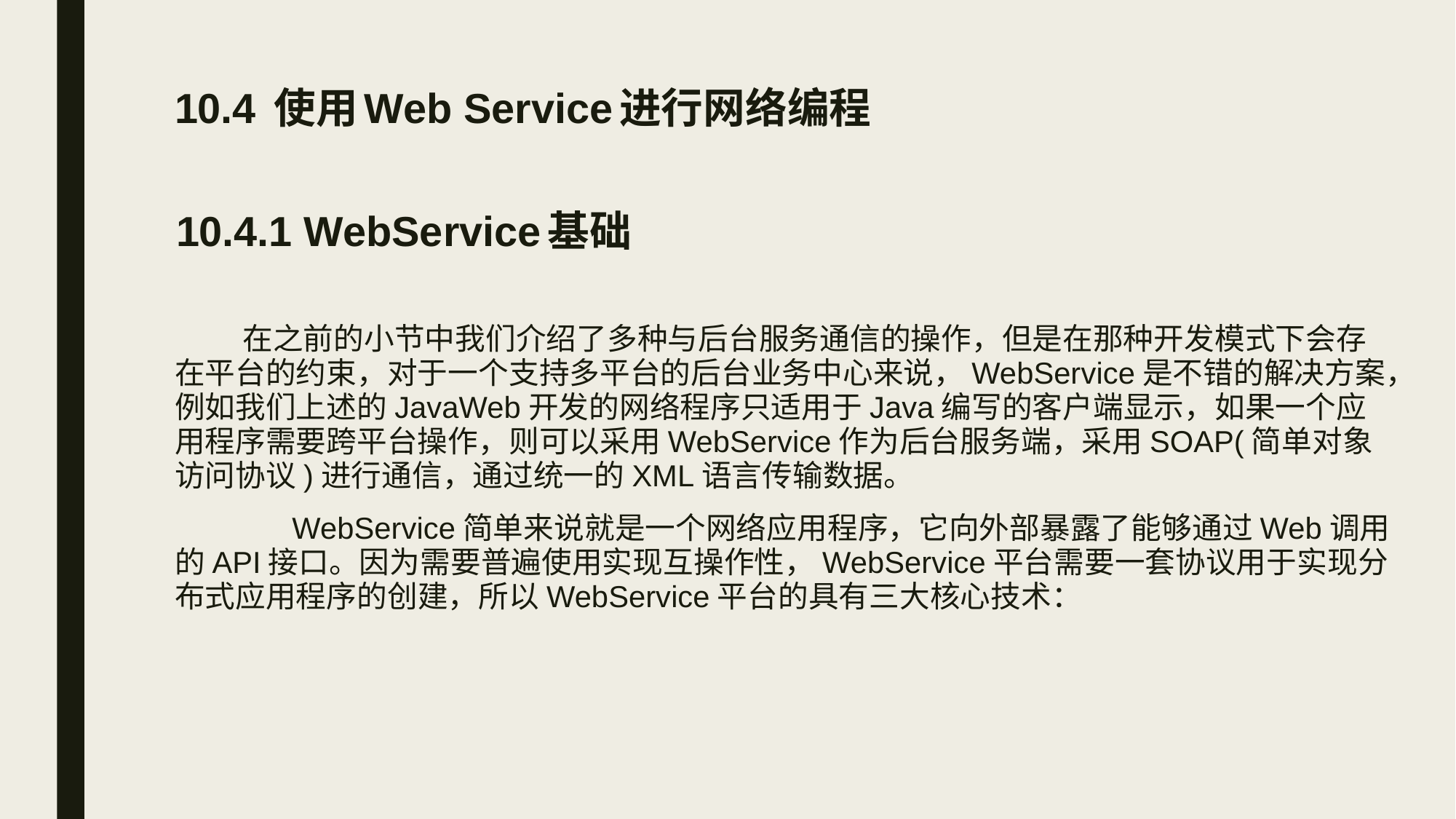

# 10.4 使用Web Service进行网络编程
10.4.1 WebService基础
         在之前的小节中我们介绍了多种与后台服务通信的操作，但是在那种开发模式下会存在平台的约束，对于一个支持多平台的后台业务中心来说，WebService是不错的解决方案，例如我们上述的JavaWeb开发的网络程序只适用于Java编写的客户端显示，如果一个应用程序需要跨平台操作，则可以采用WebService作为后台服务端，采用SOAP(简单对象访问协议)进行通信，通过统一的XML语言传输数据。
	 WebService简单来说就是一个网络应用程序，它向外部暴露了能够通过Web调用的API接口。因为需要普遍使用实现互操作性，WebService平台需要一套协议用于实现分布式应用程序的创建，所以WebService平台的具有三大核心技术：